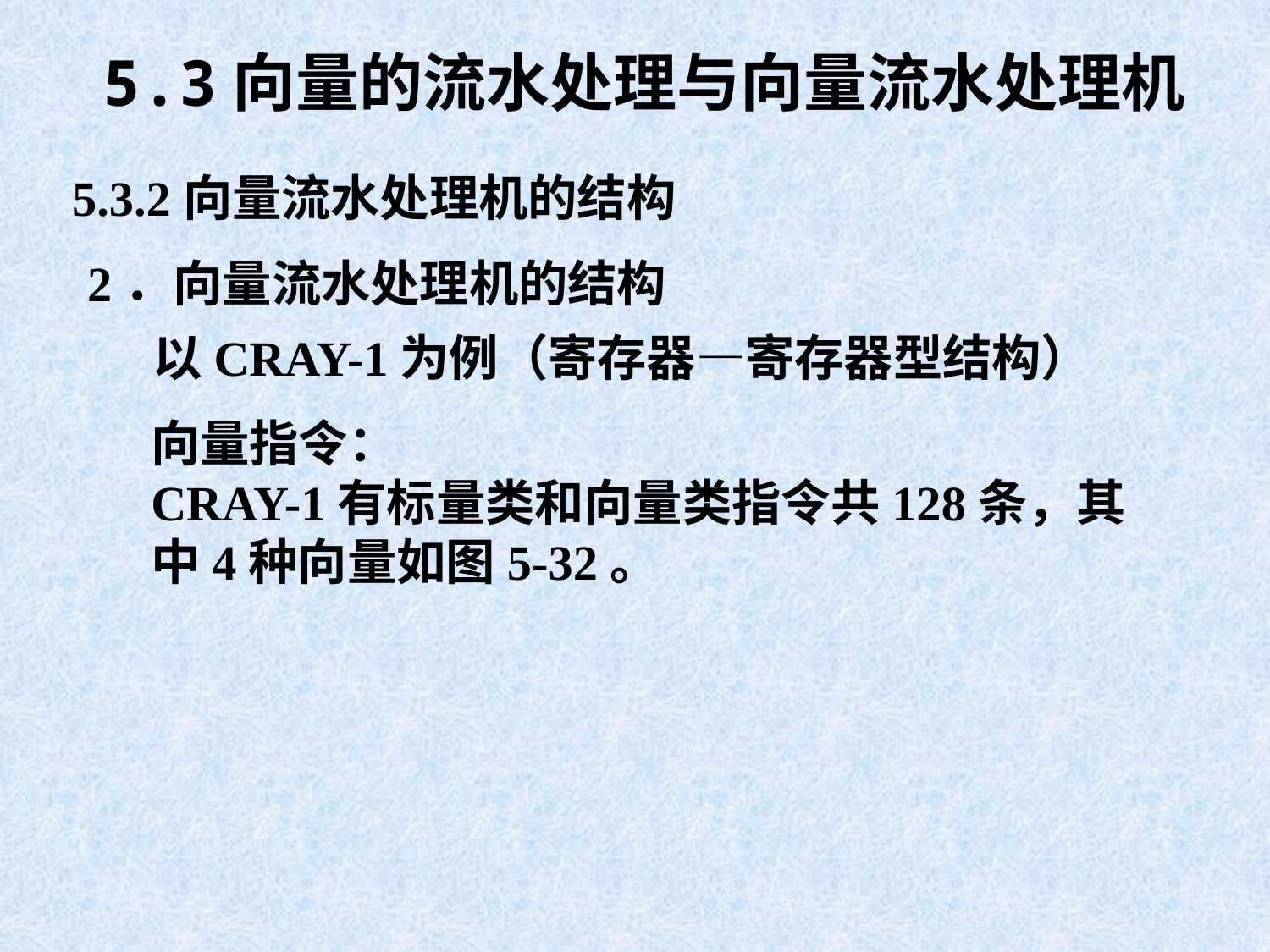

5.3向量的流水处理与向量流水处理机
5.3.2向量流水处理机的结构
2．向量流水处理机的结构
以CRAY-1为例（寄存器—寄存器型结构）
向量指令：
CRAY-1有标量类和向量类指令共128条，其中4种向量如图5-32。